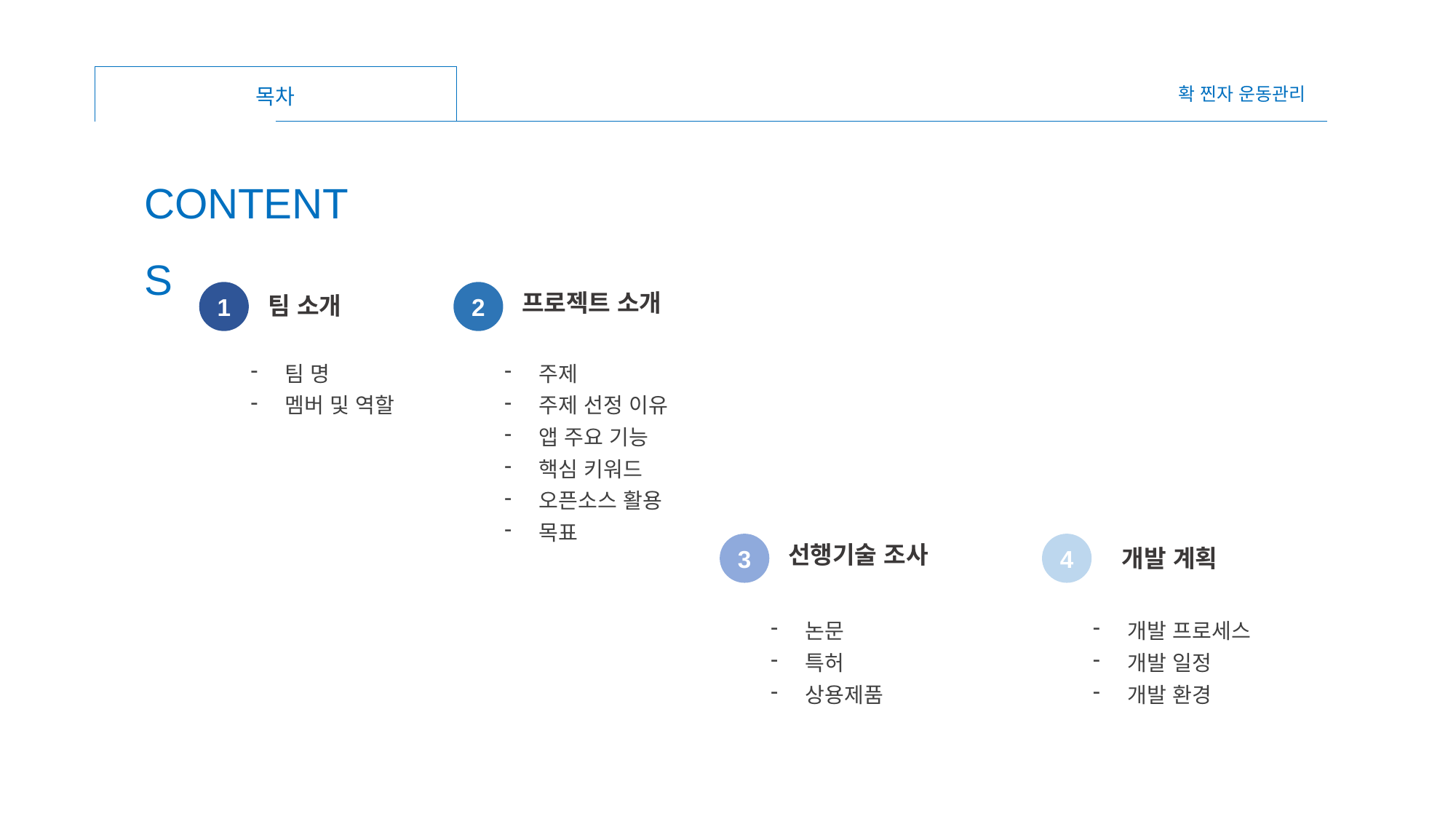

목차
확 찐자 운동관리
CONTENTS
1
2
프로젝트 소개
팀 소개
팀 명
멤버 및 역할
주제
주제 선정 이유
앱 주요 기능
핵심 키워드
오픈소스 활용
목표
3
4
선행기술 조사
개발 계획
논문
특허
상용제품
개발 프로세스
개발 일정
개발 환경